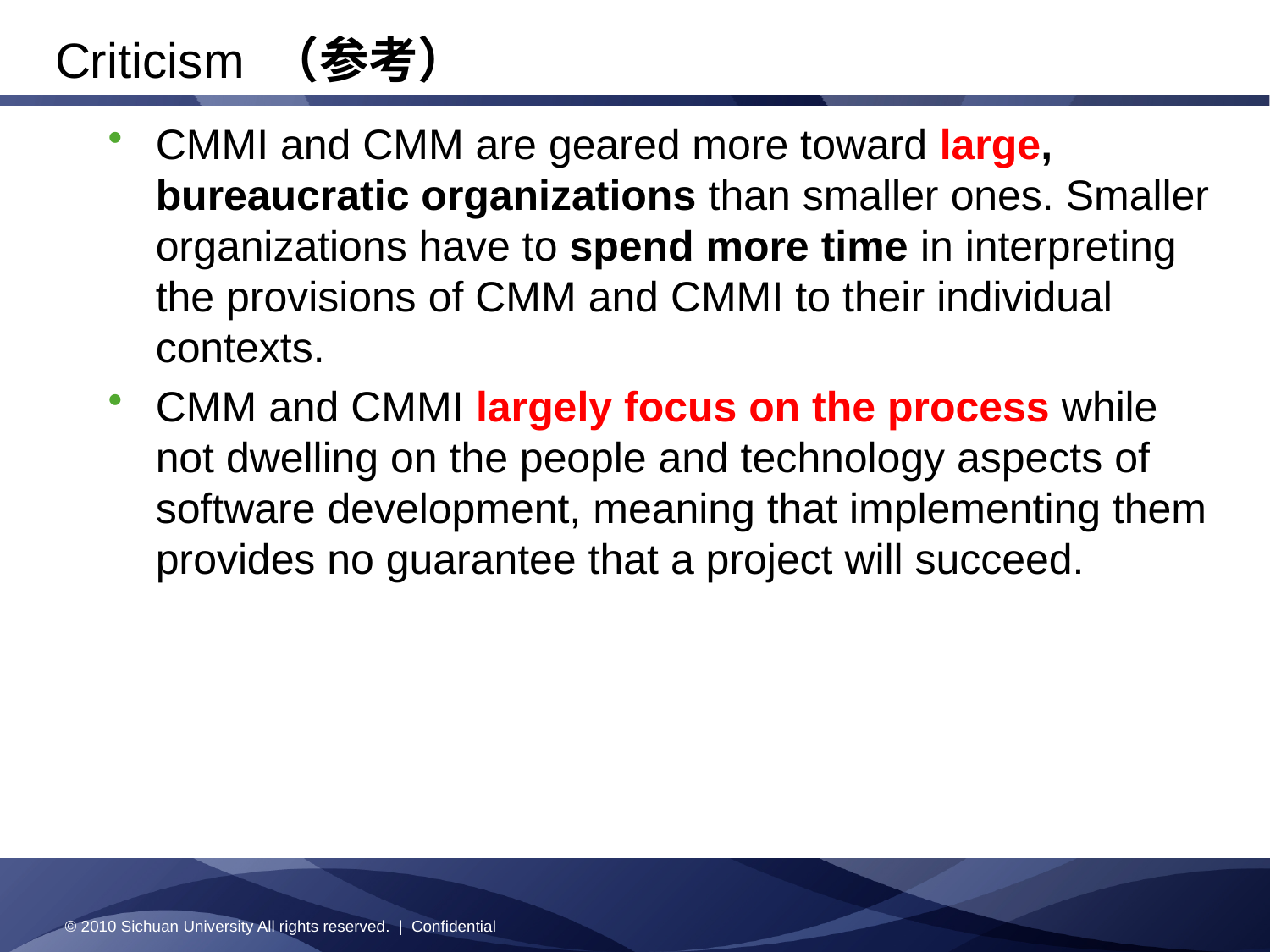

# Criticism （参考）
CMMI and CMM are geared more toward large, bureaucratic organizations than smaller ones. Smaller organizations have to spend more time in interpreting the provisions of CMM and CMMI to their individual contexts.
CMM and CMMI largely focus on the process while not dwelling on the people and technology aspects of software development, meaning that implementing them provides no guarantee that a project will succeed.
© 2010 Sichuan University All rights reserved.  |  Confidential